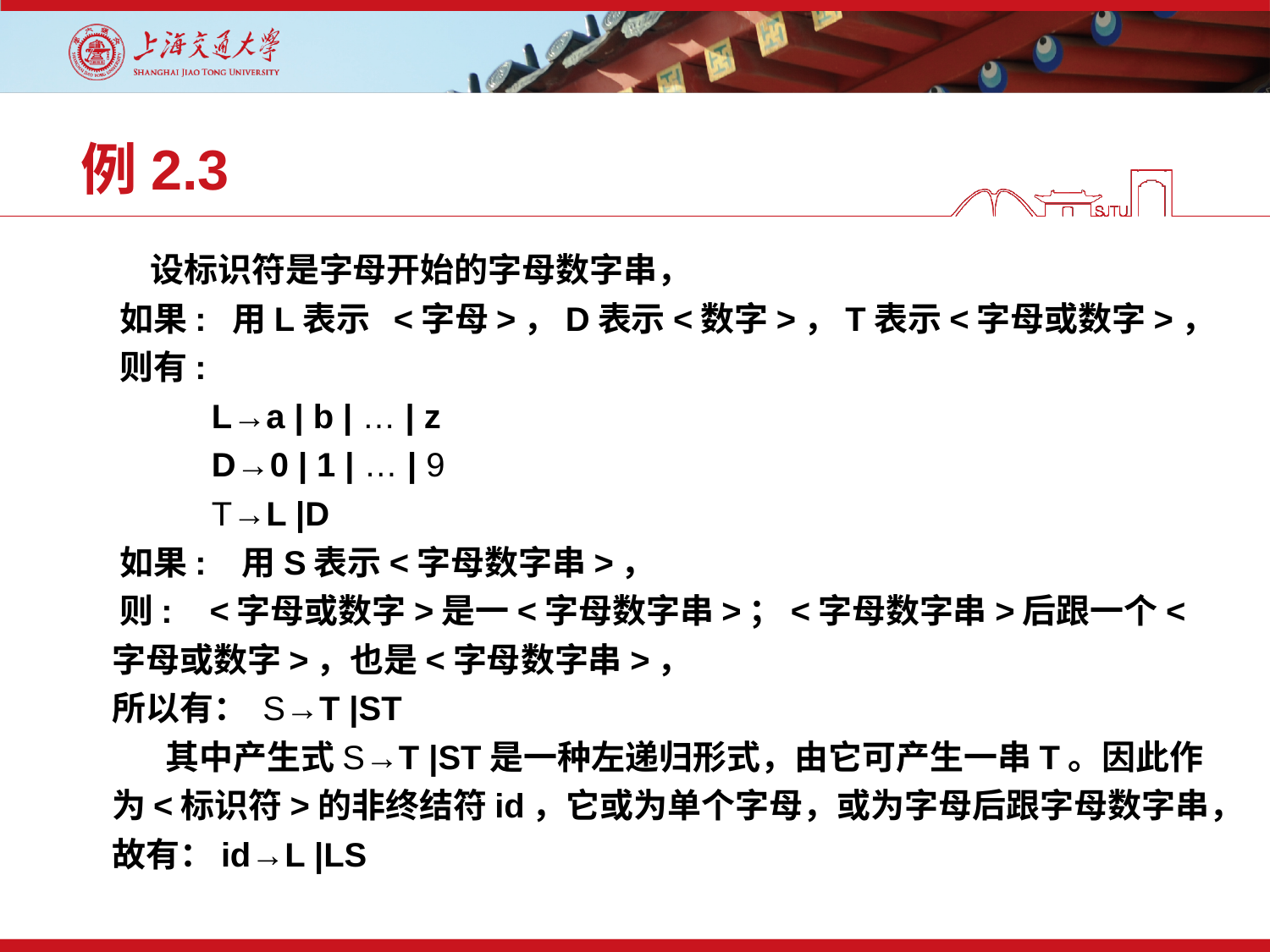

# 例2.3
        设标识符是字母开始的字母数字串，
    如果:  用L表示  <字母>，D表示<数字>，T表示<字母或数字>，
    则有:
              L→a | b | … | z
              D→0 | 1 | … | 9
              T→L |D
    如果:   用S表示<字母数字串>，
    则:    <字母或数字>是一<字母数字串>；<字母数字串>后跟一个<字母或数字>，也是<字母数字串>，
   所以有： S→T |ST
          其中产生式S→T |ST是一种左递归形式，由它可产生一串T。因此作为<标识符>的非终结符id，它或为单个字母，或为字母后跟字母数字串，故有：id→L |LS